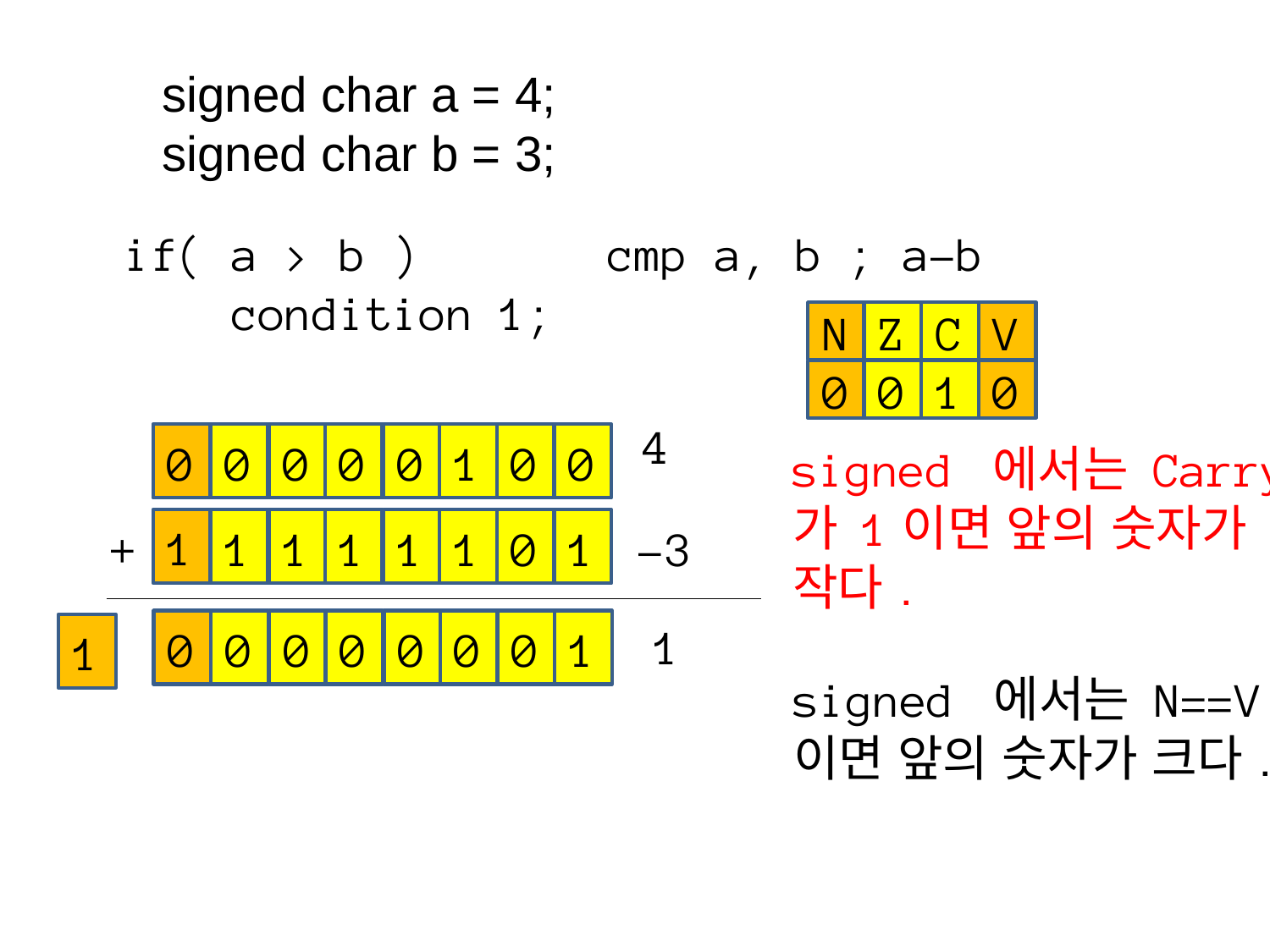

signed char a = 4;
signed char b = 3;
if( a > b )       cmp a, b ; a-b
    condition 1;
N
Z
C
V
0
0
1
0
4
0
0
0
0
0
1
0
0
signed 에서는 Carry가 1이면 앞의 숫자가 작다.
+
-3
1
1
1
1
1
1
0
1
1
0
0
0
0
0
0
0
1
1
signed 에서는 N==V이면 앞의 숫자가 크다.